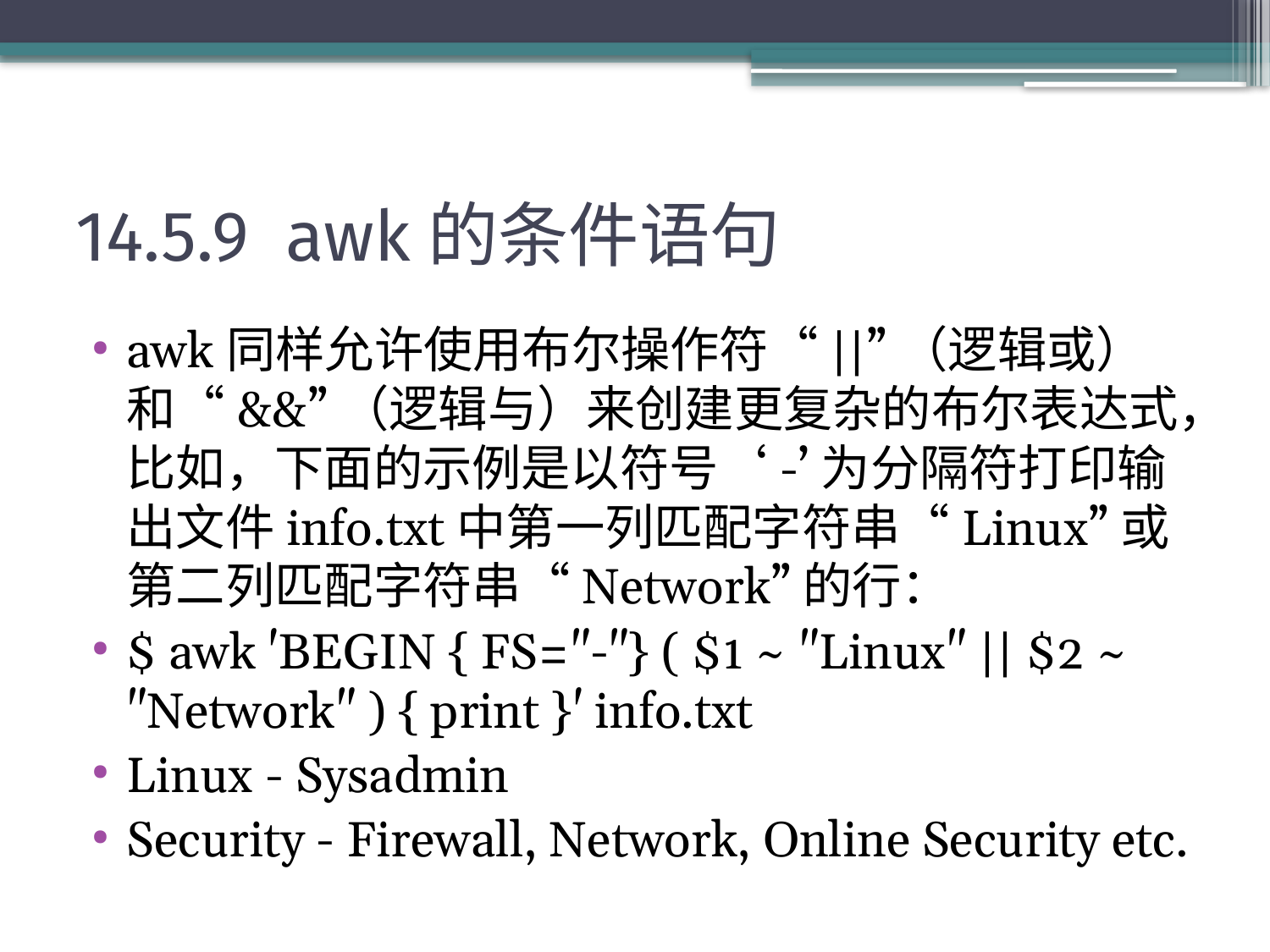

# 14.5.9  awk的条件语句
awk同样允许使用布尔操作符“||”（逻辑或）和“&&”（逻辑与）来创建更复杂的布尔表达式，比如，下面的示例是以符号‘-’为分隔符打印输出文件info.txt中第一列匹配字符串“Linux”或第二列匹配字符串“Network”的行：
$ awk 'BEGIN { FS="-"} ( $1 ~ "Linux" || $2 ~ "Network" ) { print }' info.txt
Linux - Sysadmin
Security - Firewall, Network, Online Security etc.